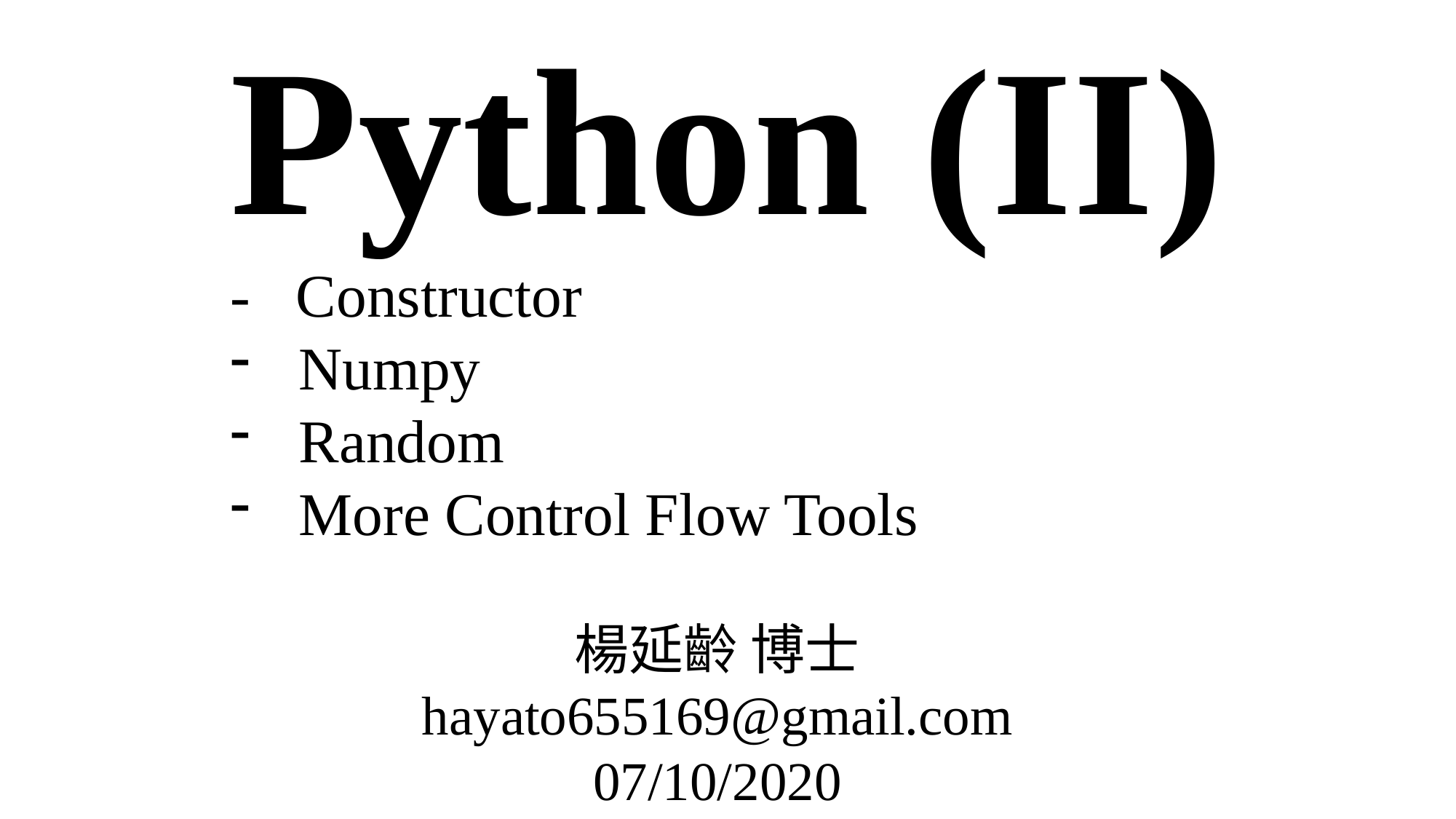

Python (II)
-   Constructor
Numpy
Random
More Control Flow Tools

楊延齡 博士
hayato655169@gmail.com
07/10/2020